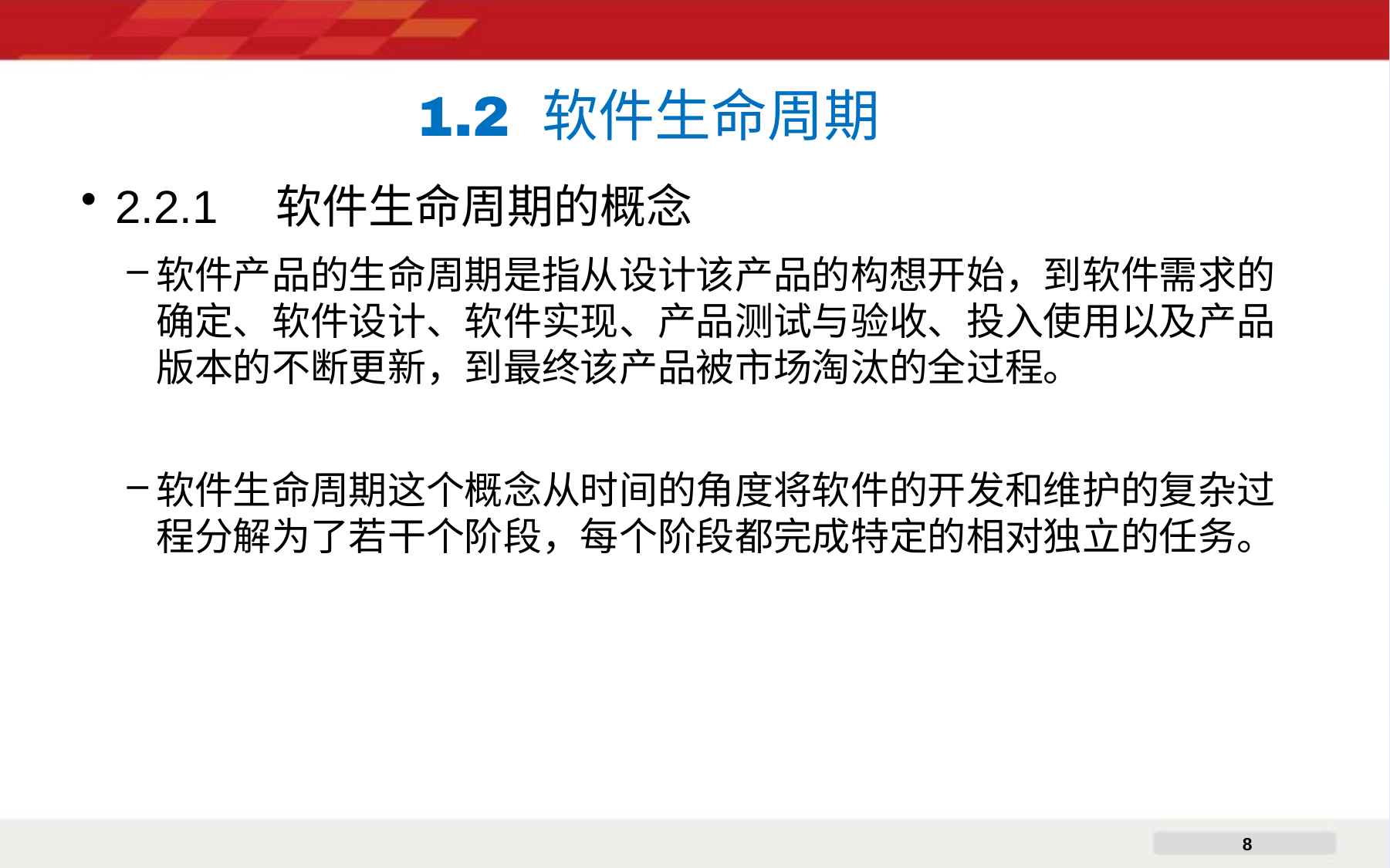

# 1.2 软件生命周期
2.2.1　软件生命周期的概念
软件产品的生命周期是指从设计该产品的构想开始，到软件需求的确定、软件设计、软件实现、产品测试与验收、投入使用以及产品版本的不断更新，到最终该产品被市场淘汰的全过程。

软件生命周期这个概念从时间的角度将软件的开发和维护的复杂过程分解为了若干个阶段，每个阶段都完成特定的相对独立的任务。